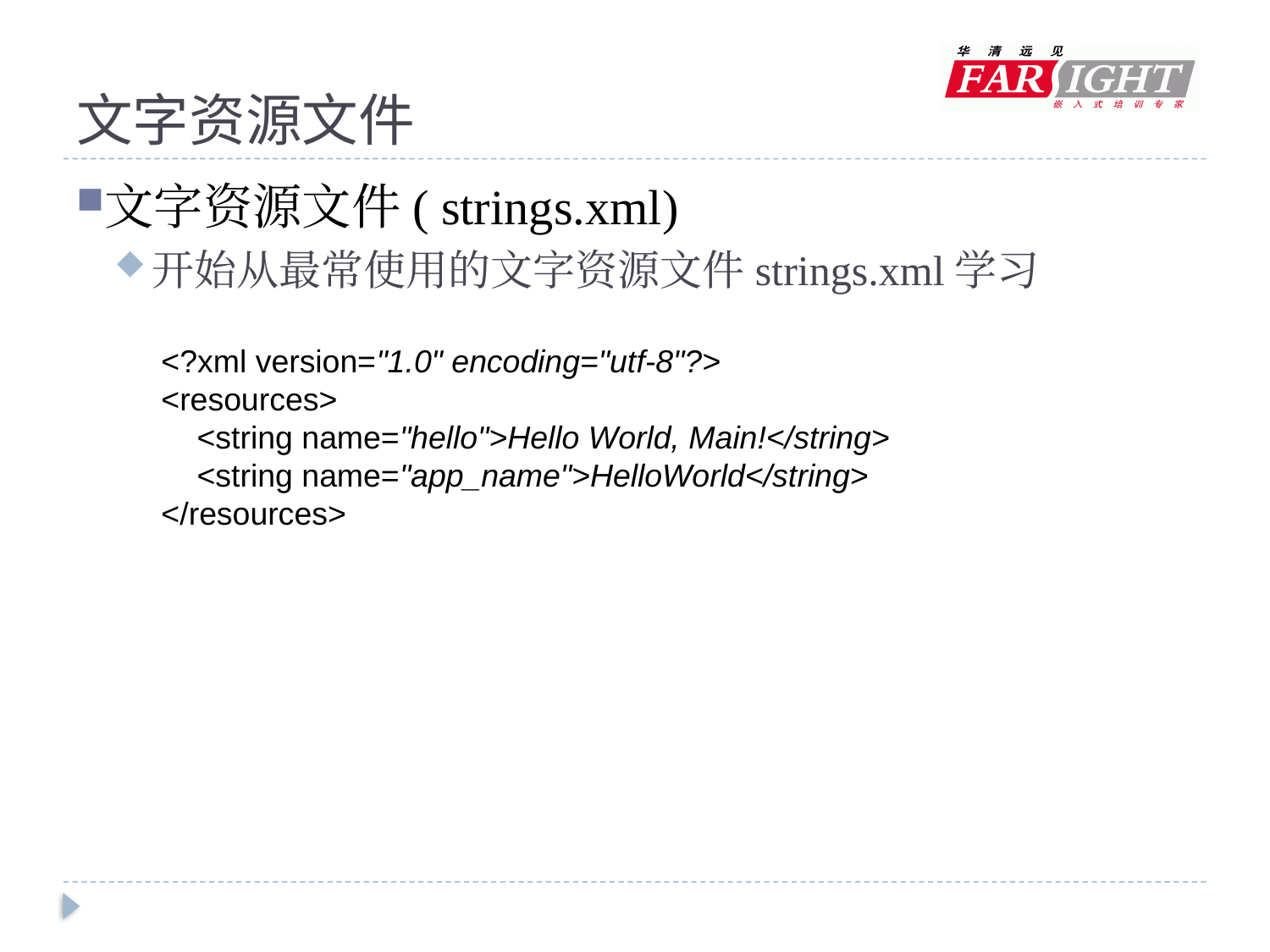

# 文字资源文件
文字资源文件( strings.xml)
开始从最常使用的文字资源文件strings.xml学习
<?xml version="1.0" encoding="utf-8"?>
<resources>
    <string name="hello">Hello World, Main!</string>
    <string name="app_name">HelloWorld</string>
</resources>